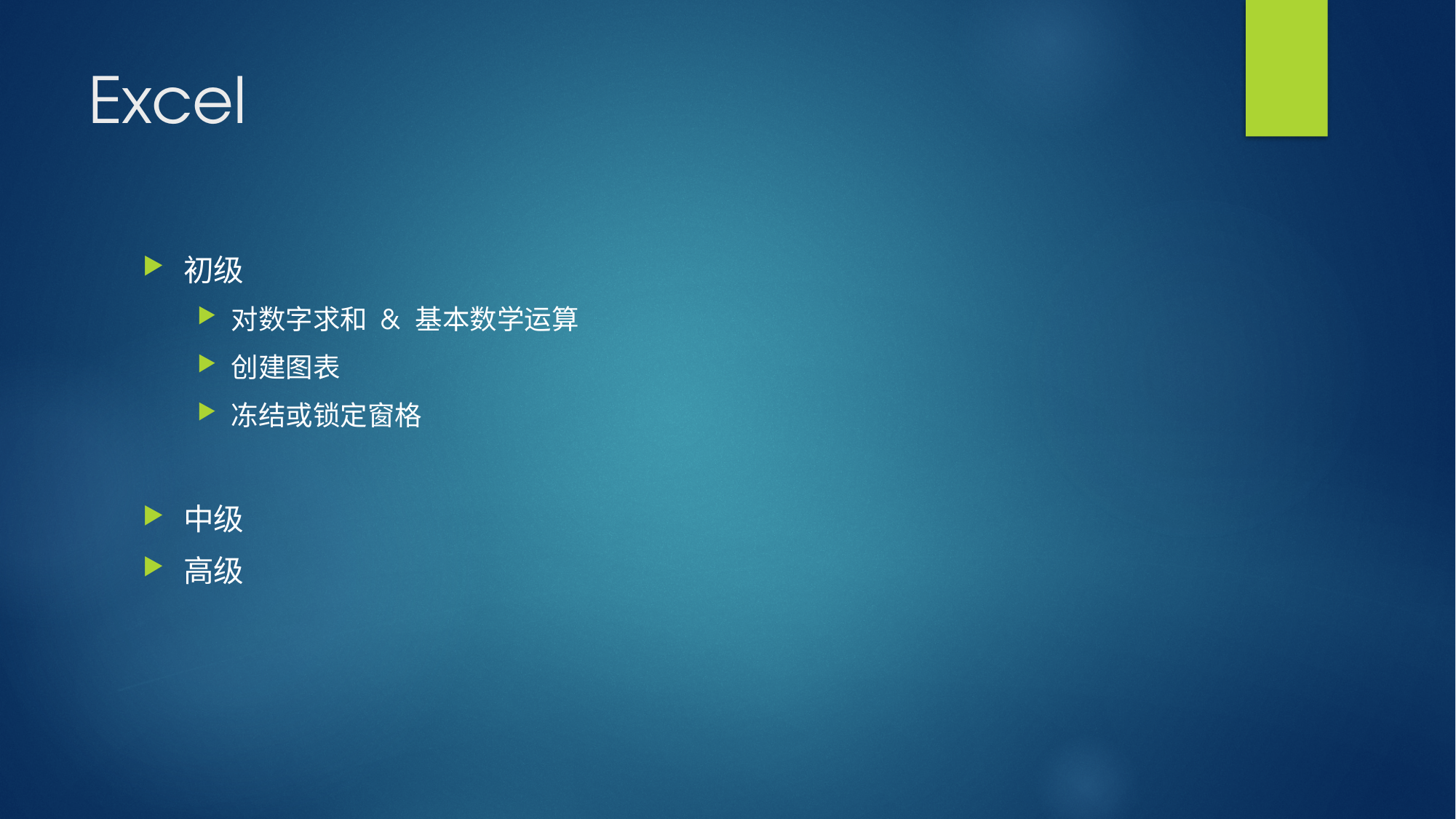

# Excel
初级
对数字求和 & 基本数学运算
创建图表
冻结或锁定窗格

中级
高级